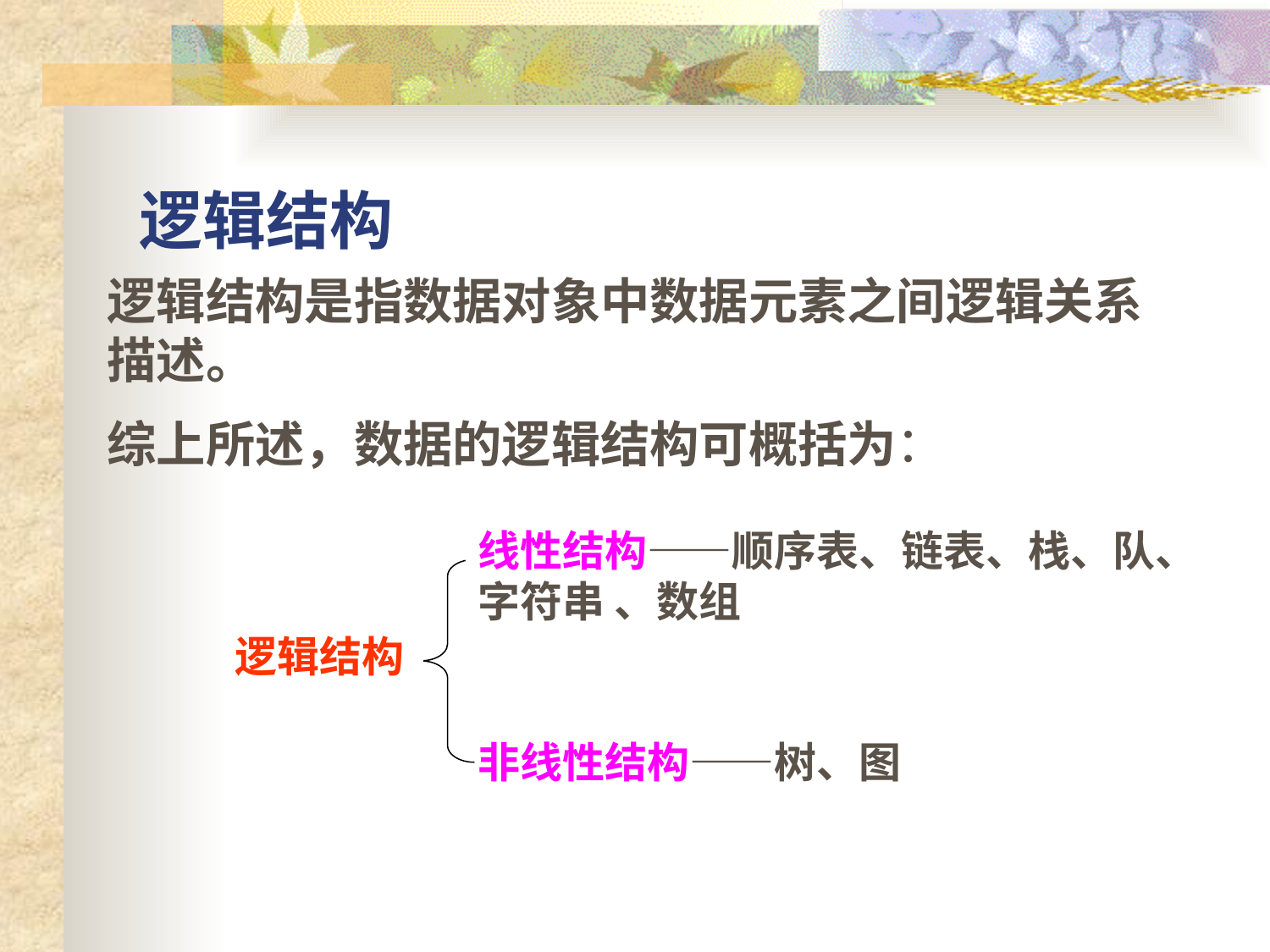

逻辑结构
逻辑结构是指数据对象中数据元素之间逻辑关系描述。
综上所述，数据的逻辑结构可概括为：
线性结构——顺序表、链表、栈、队、字符串 、数组

逻辑结构
非线性结构——树、图